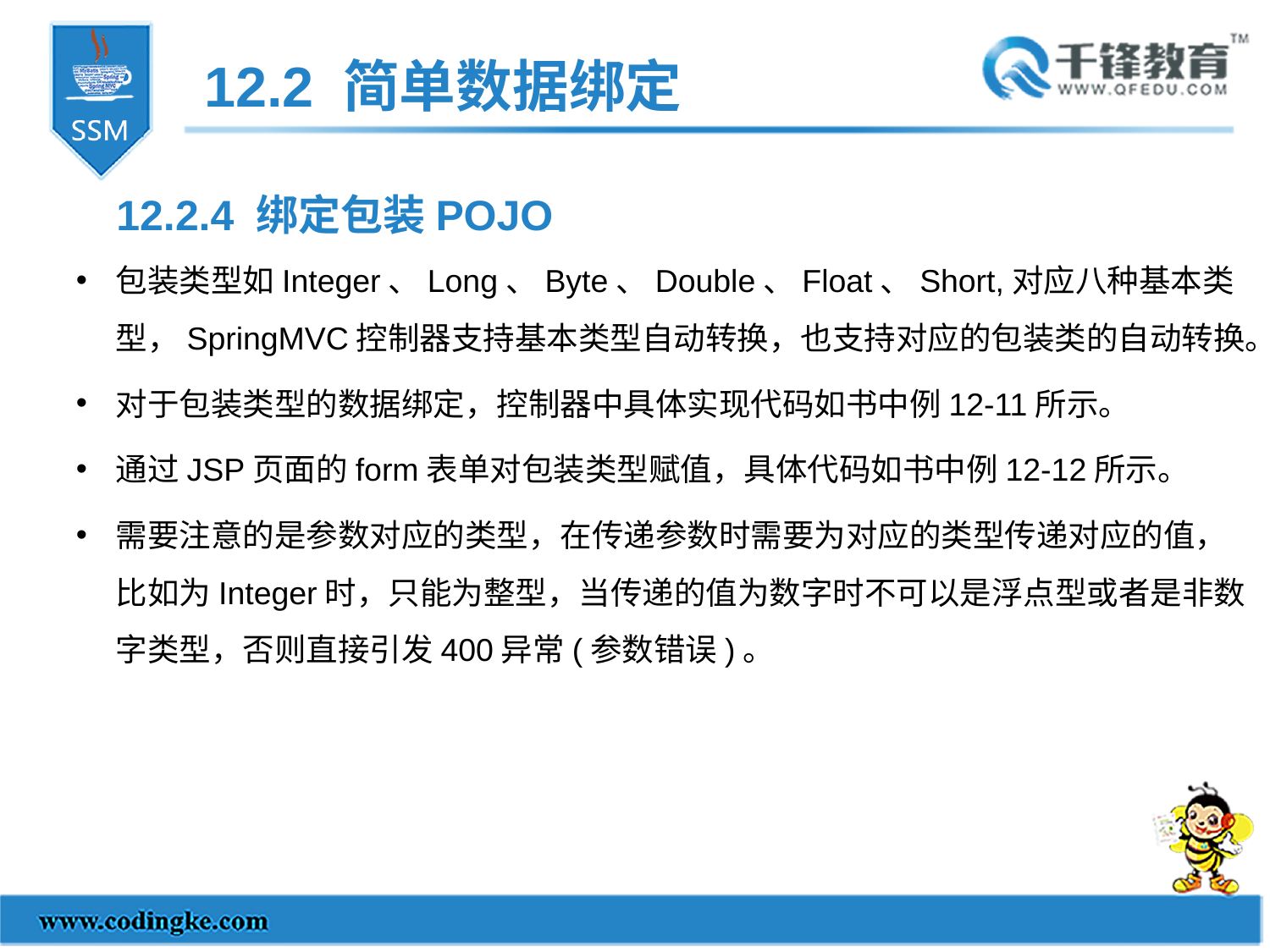

12.2 简单数据绑定
12.2.4 绑定包装POJO
包装类型如Integer、Long、Byte、Double、Float、Short,对应八种基本类型，SpringMVC控制器支持基本类型自动转换，也支持对应的包装类的自动转换。
对于包装类型的数据绑定，控制器中具体实现代码如书中例12-11所示。
通过JSP页面的form表单对包装类型赋值，具体代码如书中例12-12所示。
需要注意的是参数对应的类型，在传递参数时需要为对应的类型传递对应的值，比如为Integer时，只能为整型，当传递的值为数字时不可以是浮点型或者是非数字类型，否则直接引发400异常(参数错误)。